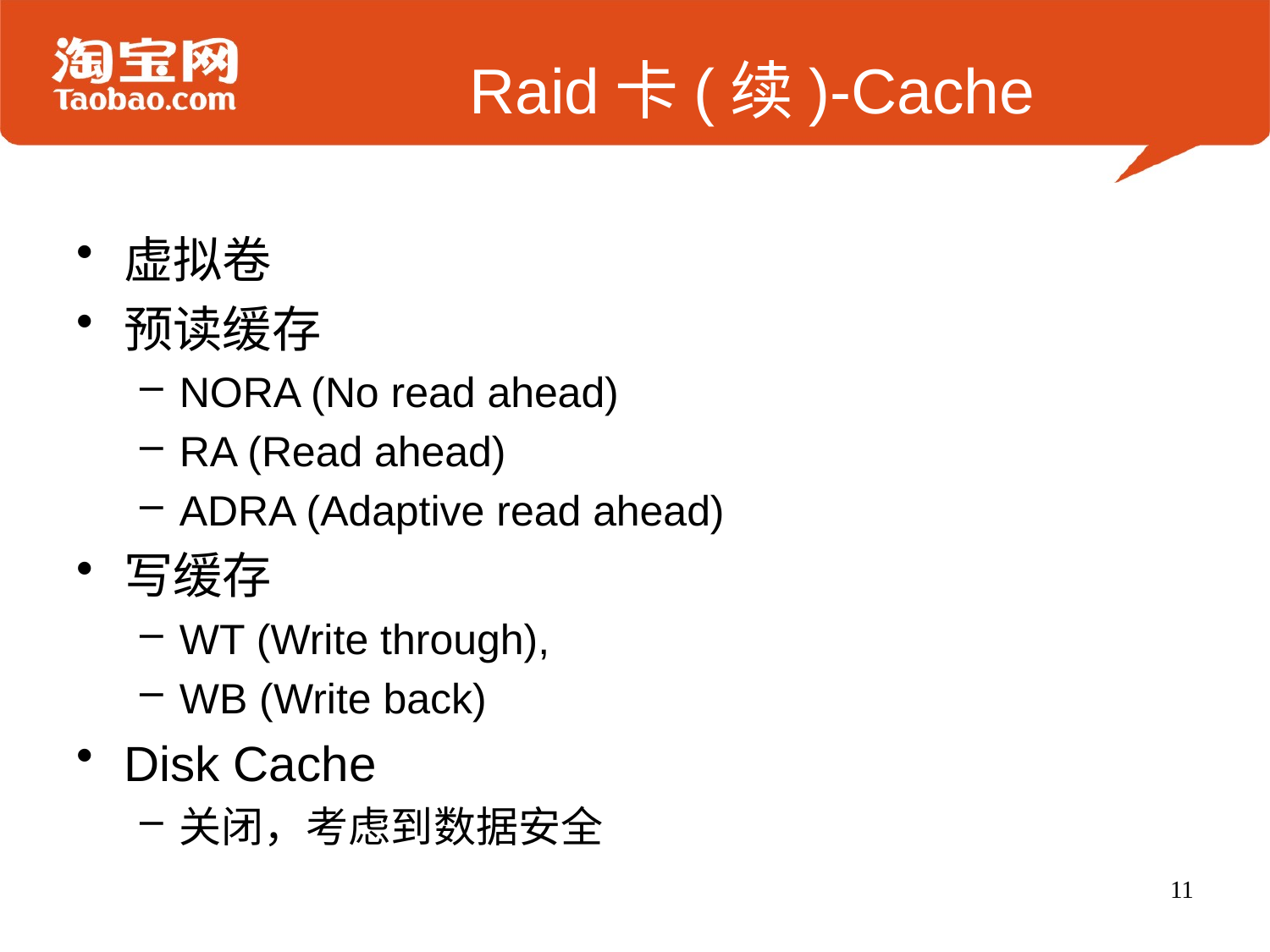

# Raid卡(续)-Cache
虚拟卷
预读缓存
NORA (No read ahead)
RA (Read ahead)
ADRA (Adaptive read ahead)
写缓存
WT (Write through),
WB (Write back)
Disk Cache
关闭，考虑到数据安全

11